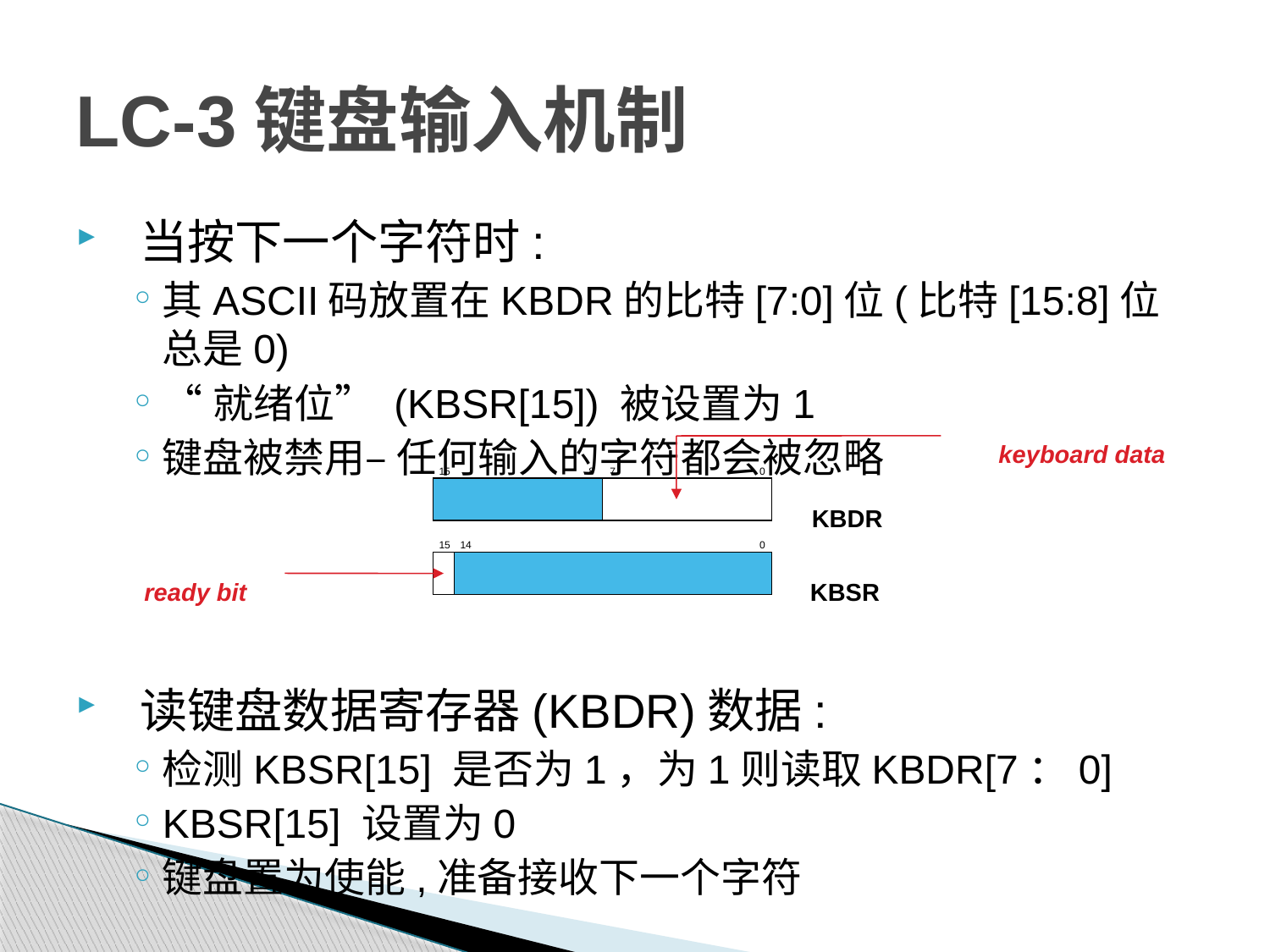

# LC-3键盘输入机制
当按下一个字符时:
其ASCII码放置在KBDR的比特[7:0]位(比特[15:8]位总是0)
“就绪位” (KBSR[15]) 被设置为1
键盘被禁用– 任何输入的字符都会被忽略

读键盘数据寄存器(KBDR)数据:
检测KBSR[15] 是否为1，为1则读取KBDR[7：0]
KBSR[15] 设置为0
键盘置为使能,准备接收下一个字符
keyboard data

15
8
7
0
KBDR

15
14
0
ready bit
KBSR